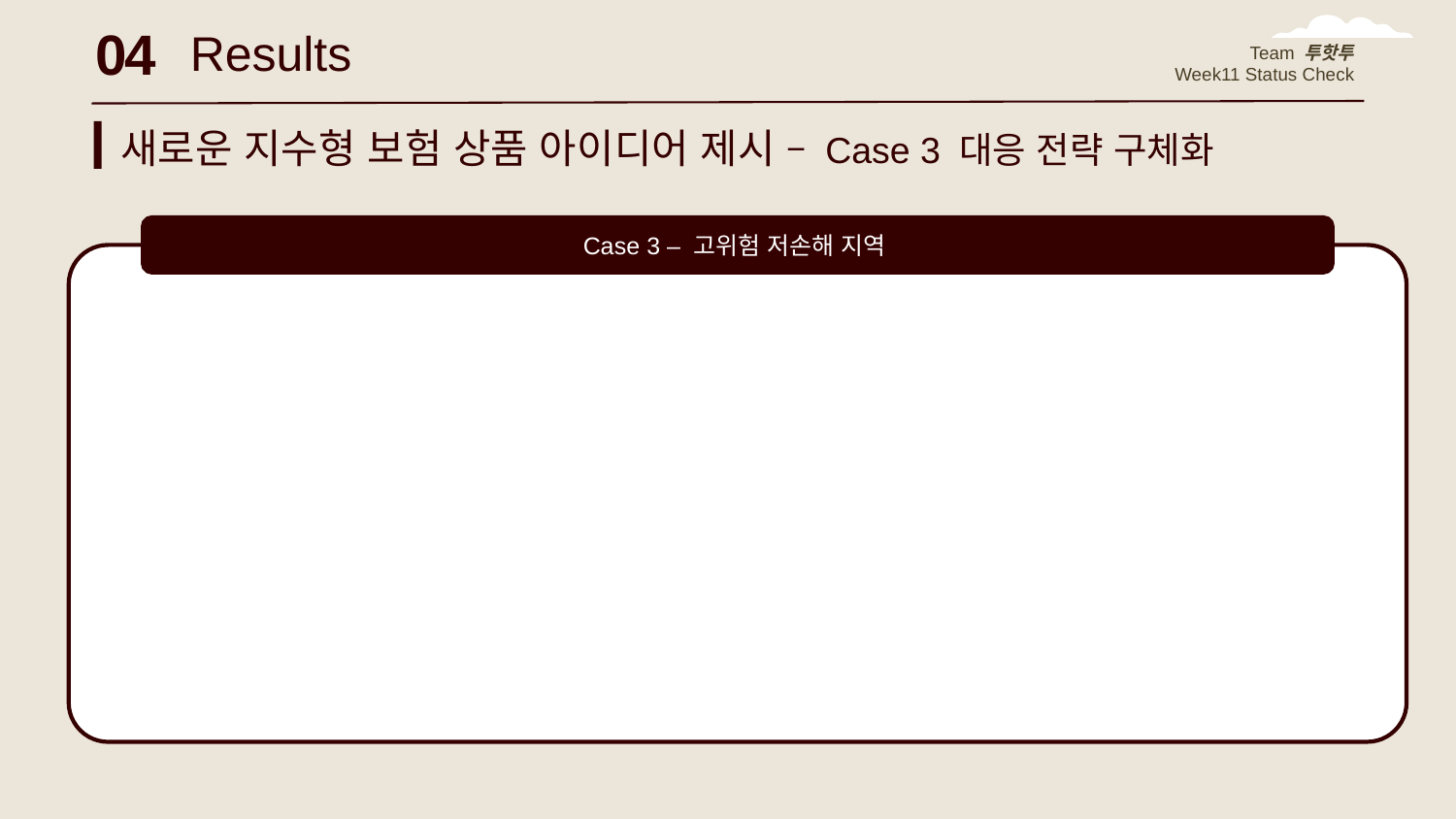

04
Results
Team 투핫투
Week11 Status Check
새로운 지수형 보험 상품 아이디어 제시 – Case 3 대응 전략 구체화

Case 3 – 고위험 저손해 지역